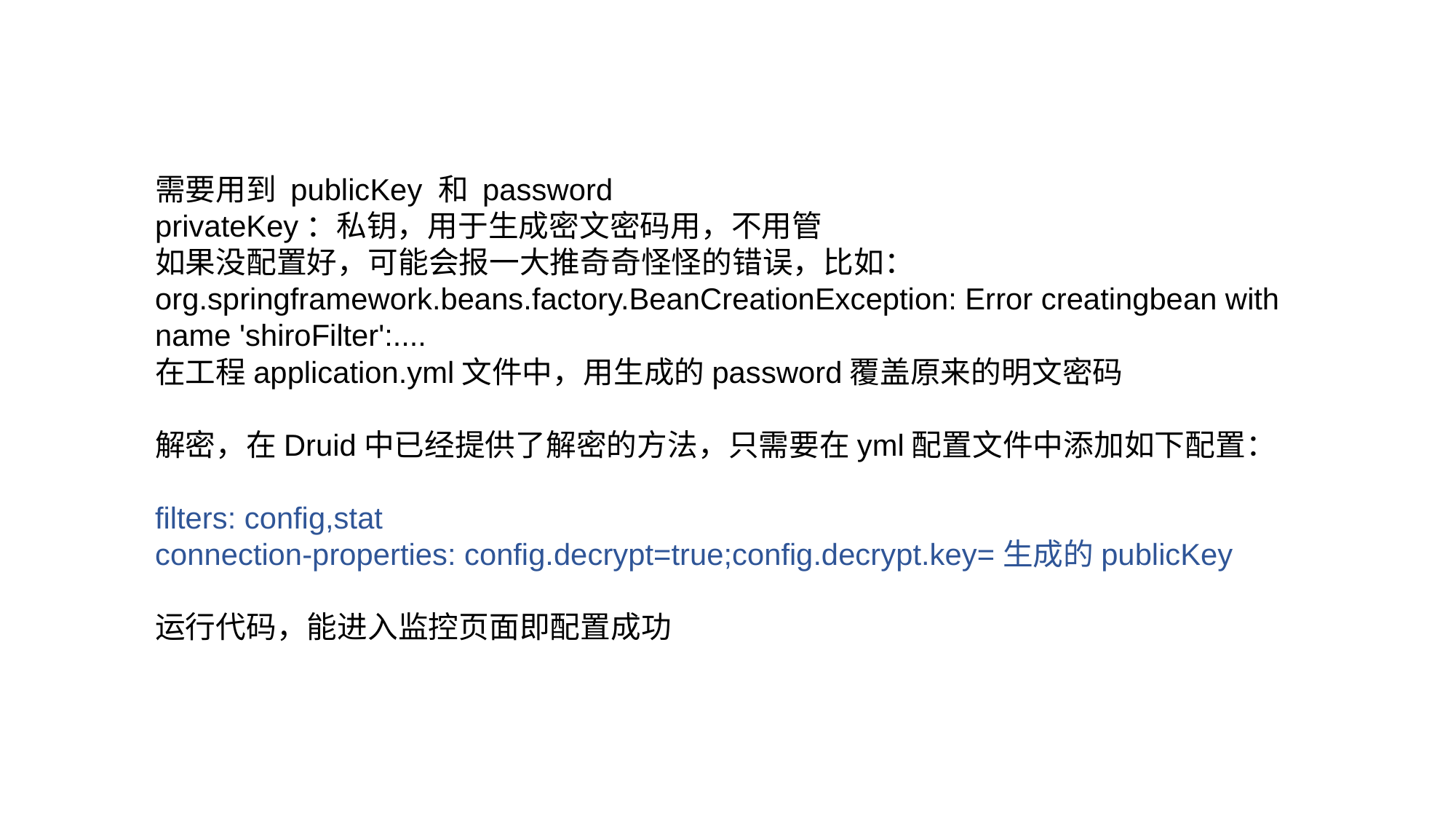

需要用到 publicKey 和 password
privateKey：私钥，用于生成密文密码用，不用管
如果没配置好，可能会报一大推奇奇怪怪的错误，比如：org.springframework.beans.factory.BeanCreationException: Error creatingbean with name 'shiroFilter':....
在工程application.yml文件中，用生成的password覆盖原来的明文密码

解密，在Druid中已经提供了解密的方法，只需要在yml配置文件中添加如下配置：

filters: config,stat
connection-properties: config.decrypt=true;config.decrypt.key=生成的publicKey

运行代码，能进入监控页面即配置成功